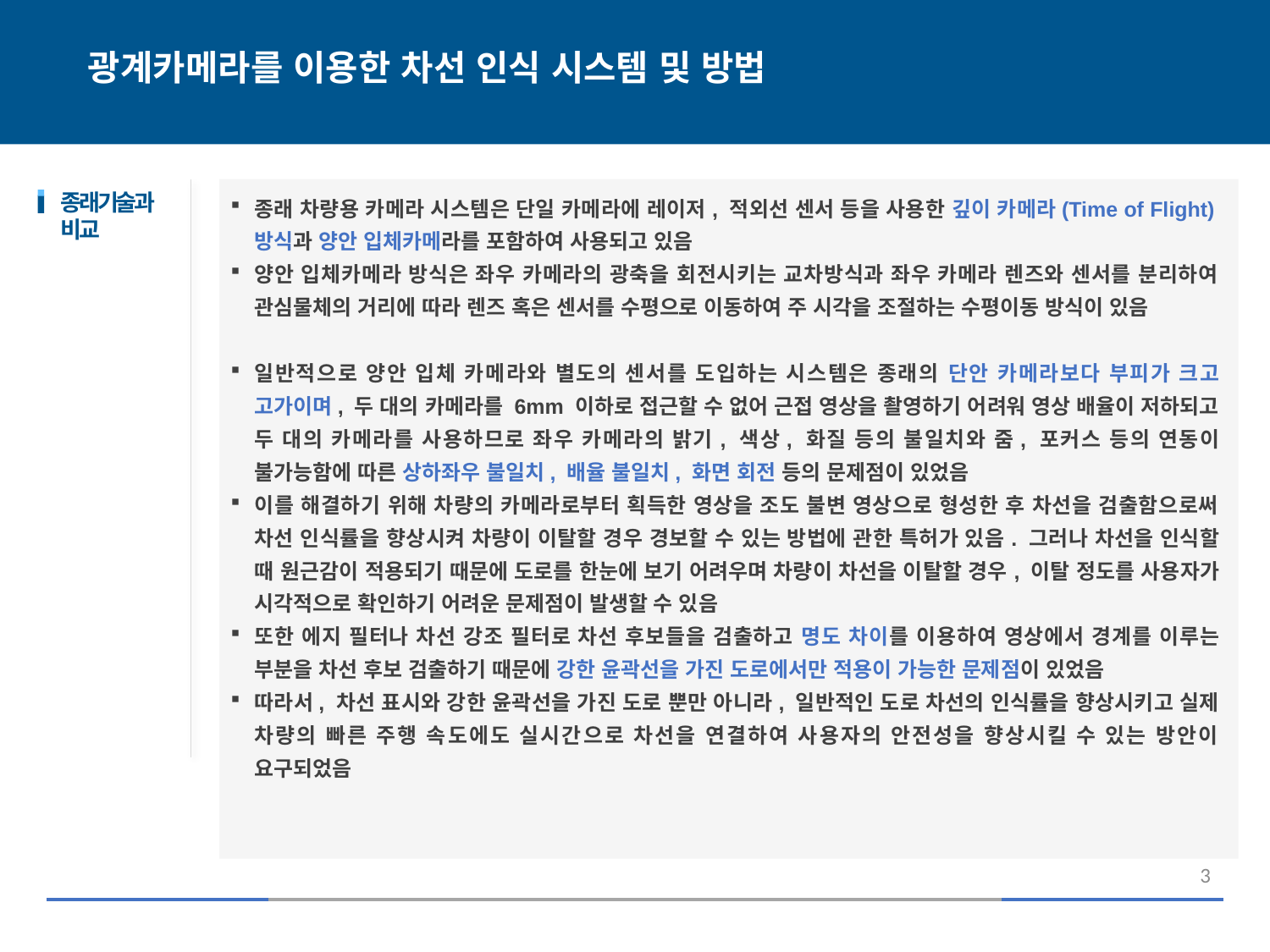

# 광계카메라를 이용한 차선 인식 시스템 및 방법

종래 차량용 카메라 시스템은 단일 카메라에 레이저, 적외선 센서 등을 사용한 깊이 카메라(Time of Flight)방식과 양안 입체카메라를 포함하여 사용되고 있음
양안 입체카메라 방식은 좌우 카메라의 광축을 회전시키는 교차방식과 좌우 카메라 렌즈와 센서를 분리하여 관심물체의 거리에 따라 렌즈 혹은 센서를 수평으로 이동하여 주 시각을 조절하는 수평이동 방식이 있음

일반적으로 양안 입체 카메라와 별도의 센서를 도입하는 시스템은 종래의 단안 카메라보다 부피가 크고 고가이며, 두 대의 카메라를 6mm 이하로 접근할 수 없어 근접 영상을 촬영하기 어려워 영상 배율이 저하되고 두 대의 카메라를 사용하므로 좌우 카메라의 밝기, 색상, 화질 등의 불일치와 줌, 포커스 등의 연동이 불가능함에 따른 상하좌우 불일치, 배율 불일치, 화면 회전 등의 문제점이 있었음
이를 해결하기 위해 차량의 카메라로부터 획득한 영상을 조도 불변 영상으로 형성한 후 차선을 검출함으로써 차선 인식률을 향상시켜 차량이 이탈할 경우 경보할 수 있는 방법에 관한 특허가 있음. 그러나 차선을 인식할 때 원근감이 적용되기 때문에 도로를 한눈에 보기 어려우며 차량이 차선을 이탈할 경우, 이탈 정도를 사용자가 시각적으로 확인하기 어려운 문제점이 발생할 수 있음
또한 에지 필터나 차선 강조 필터로 차선 후보들을 검출하고 명도 차이를 이용하여 영상에서 경계를 이루는 부분을 차선 후보 검출하기 때문에 강한 윤곽선을 가진 도로에서만 적용이 가능한 문제점이 있었음
따라서, 차선 표시와 강한 윤곽선을 가진 도로 뿐만 아니라, 일반적인 도로 차선의 인식률을 향상시키고 실제 차량의 빠른 주행 속도에도 실시간으로 차선을 연결하여 사용자의 안전성을 향상시킬 수 있는 방안이 요구되었음

종래기술과
비교

3